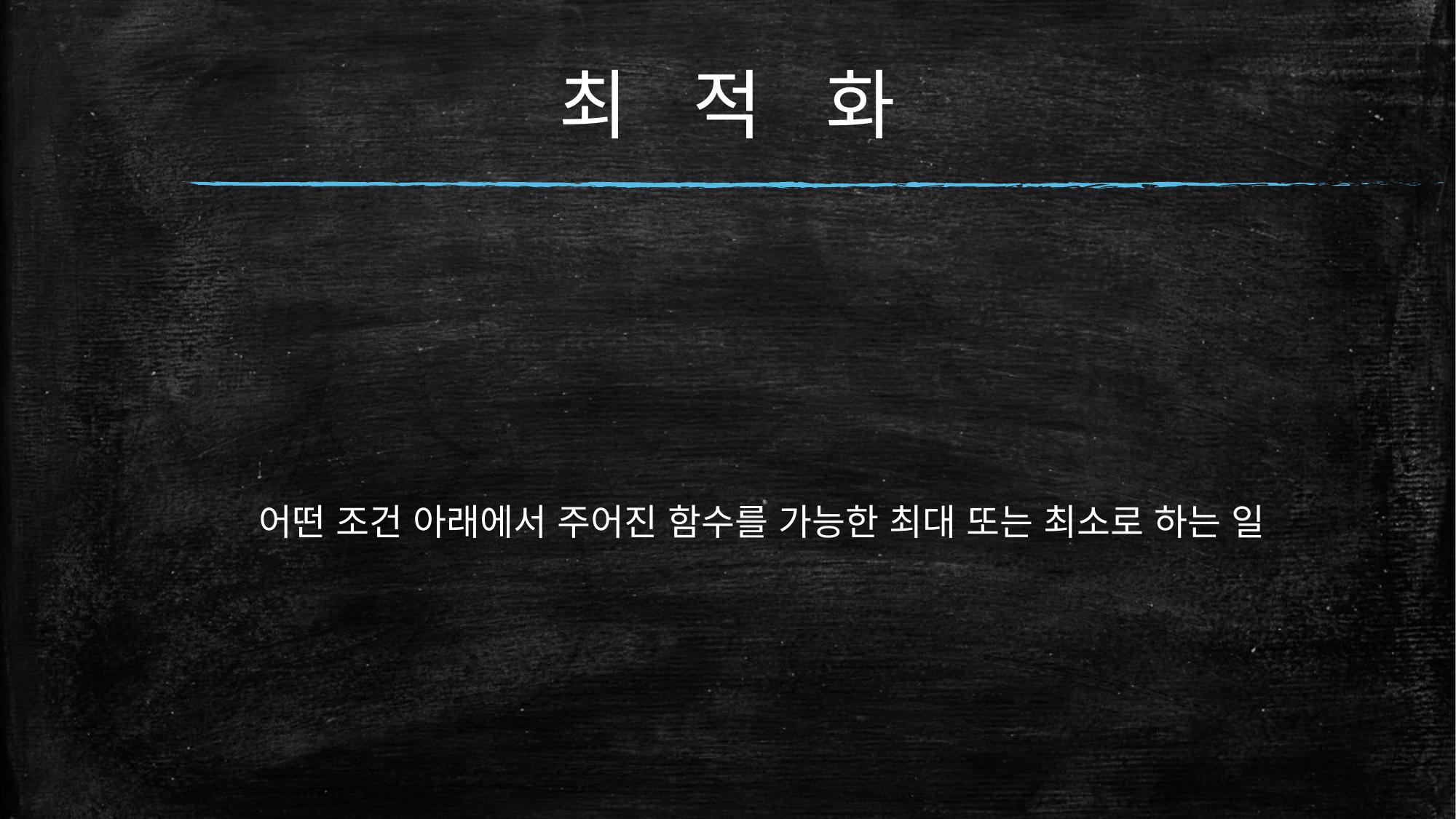

# 최   적   화

어떤 조건 아래에서 주어진 함수를 가능한 최대 또는 최소로 하는 일